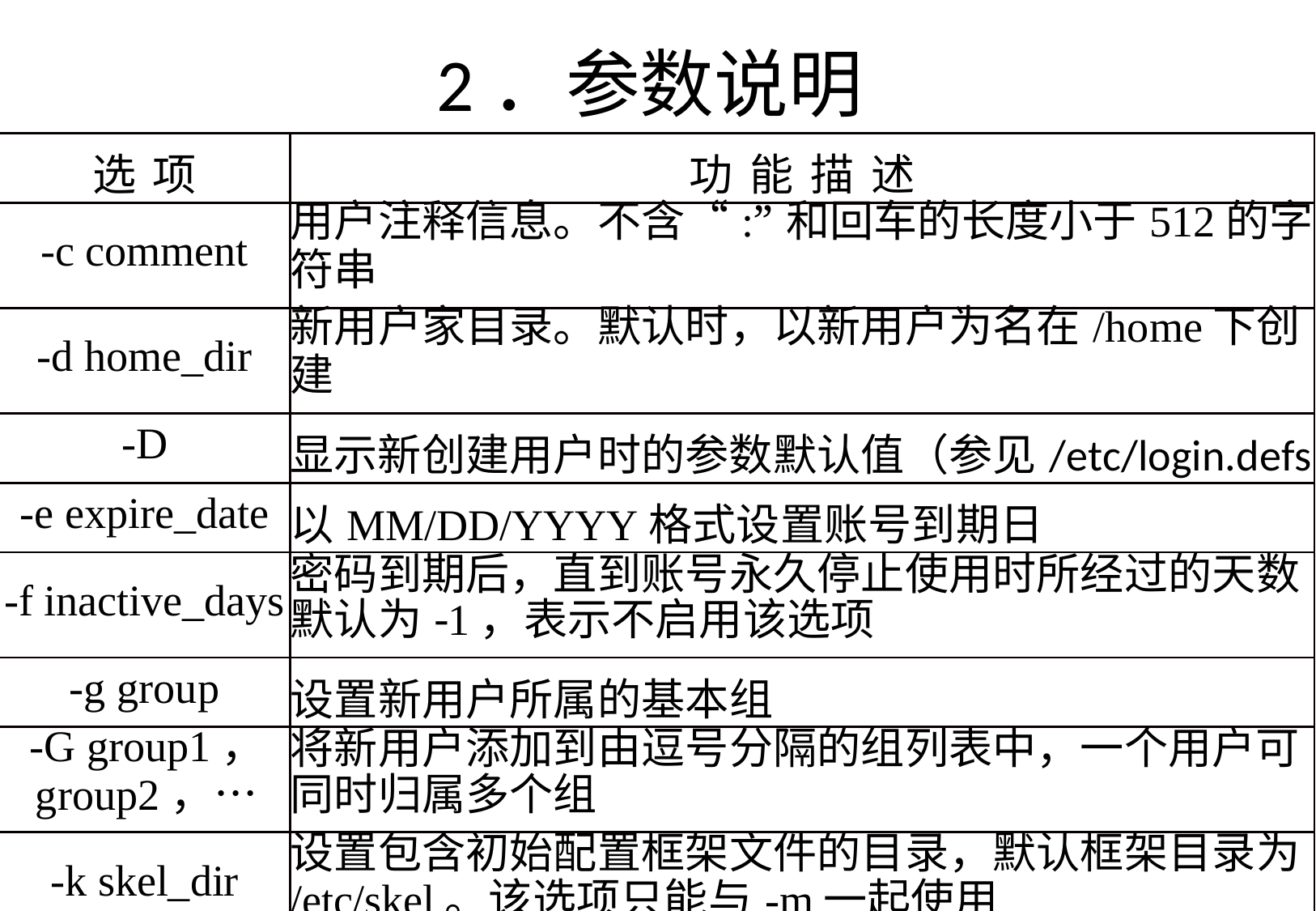

# 2．参数说明
| 选 项 | 功 能 描 述 |
| --- | --- |
| -c comment | 用户注释信息。不含“:”和回车的长度小于512的字 符串 |
| -d home\_dir | 新用户家目录。默认时，以新用户为名在/home下创 建 |
| -D | 显示新创建用户时的参数默认值（参见/etc/login.defs |
| -e expire\_date | 以MM/DD/YYYY格式设置账号到期日 |
| -f inactive\_days | 密码到期后，直到账号永久停止使用时所经过的天数 默认为-1，表示不启用该选项 |
| -g group | 设置新用户所属的基本组 |
| -G group1， group2，… | 将新用户添加到由逗号分隔的组列表中，一个用户可 同时归属多个组 |
| -k skel\_dir | 设置包含初始配置框架文件的目录，默认框架目录为 /etc/skel。该选项只能与-m一起使用 |